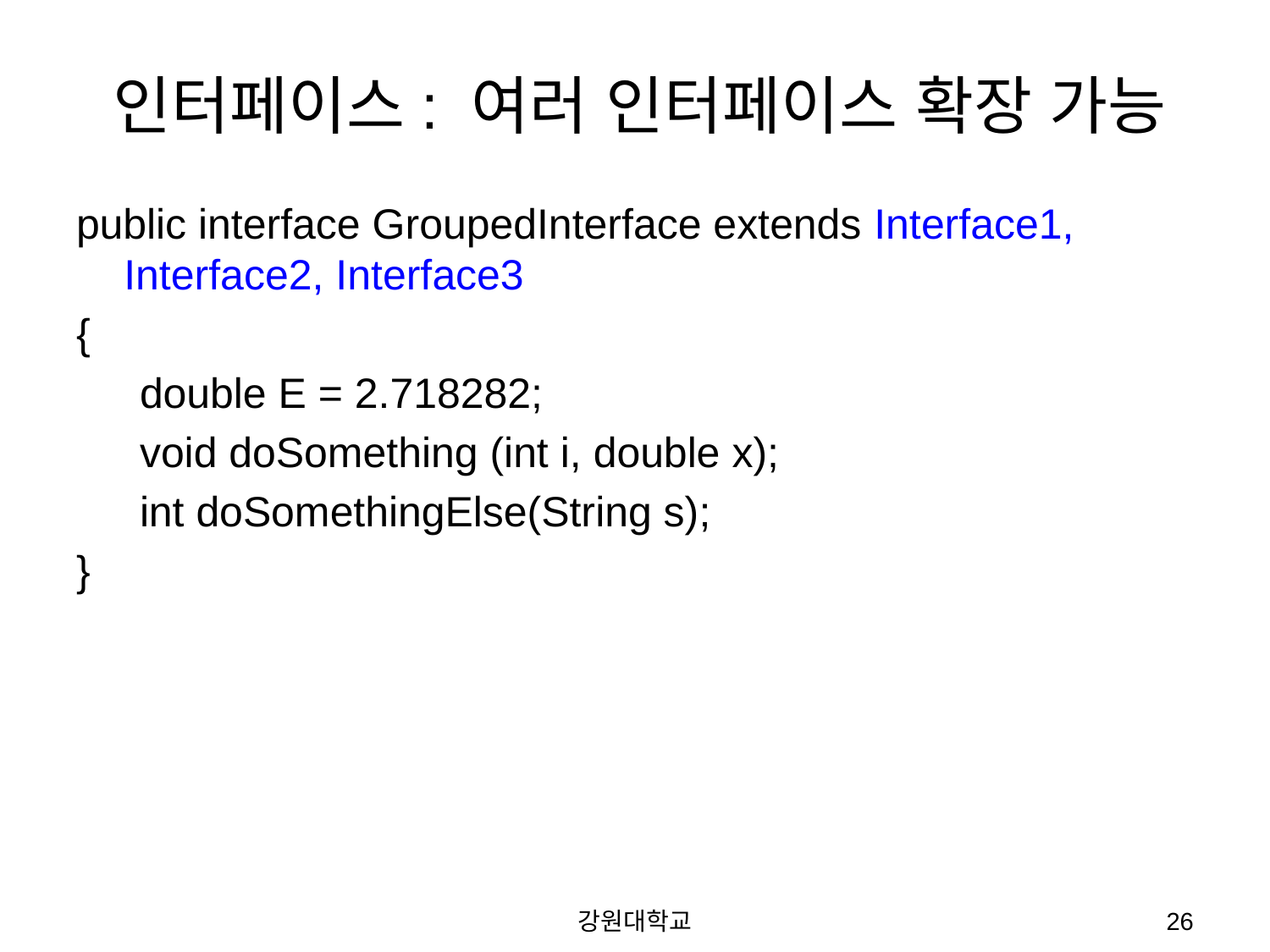

# 인터페이스: 여러 인터페이스 확장 가능
public interface GroupedInterface extends Interface1, Interface2, Interface3
{
double E = 2.718282;
void doSomething (int i, double x);
int doSomethingElse(String s);
}
강원대학교
26